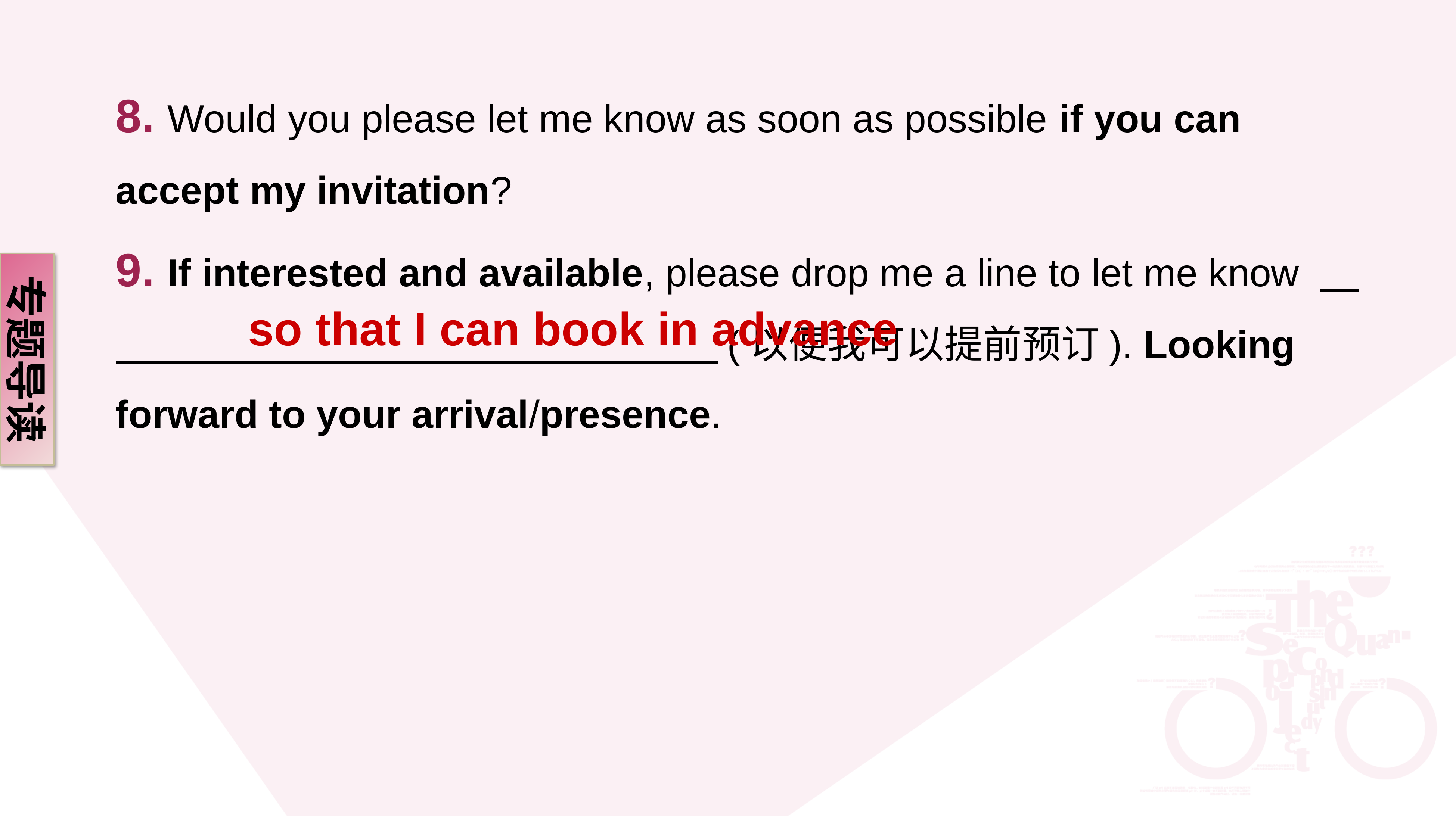

8. Would you please let me know as soon as possible if you can accept my invitation?
9. If interested and available, please drop me a line to let me know 　   　　　　                           　　　　　(以便我可以提前预订). Looking forward to your arrival/presence.
专题导读
so that I can book in advance